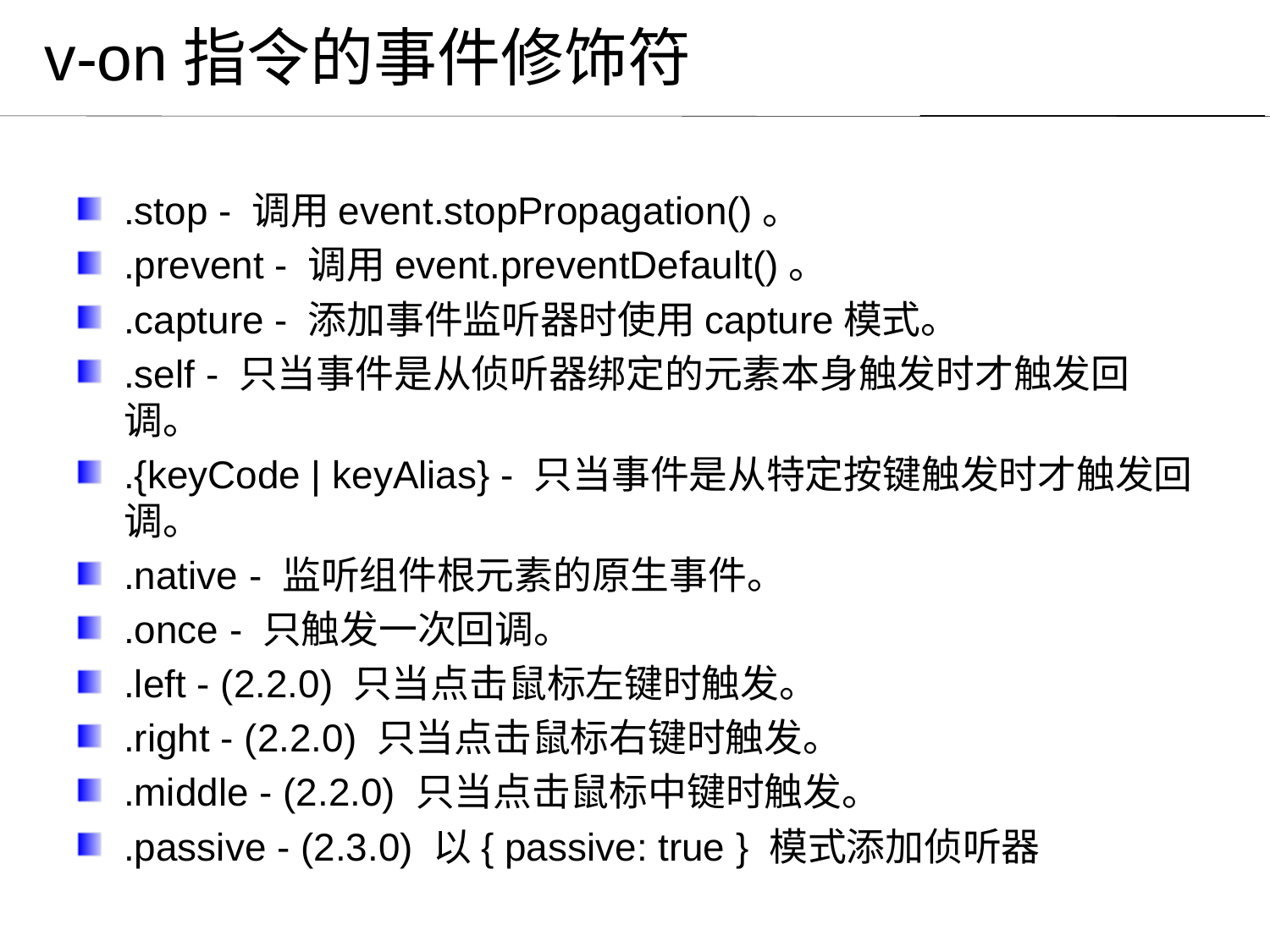

# v-on指令的事件修饰符
.stop - 调用event.stopPropagation()。
.prevent - 调用event.preventDefault()。
.capture - 添加事件监听器时使用capture模式。
.self - 只当事件是从侦听器绑定的元素本身触发时才触发回调。
.{keyCode | keyAlias} - 只当事件是从特定按键触发时才触发回调。
.native - 监听组件根元素的原生事件。
.once - 只触发一次回调。
.left - (2.2.0) 只当点击鼠标左键时触发。
.right - (2.2.0) 只当点击鼠标右键时触发。
.middle - (2.2.0) 只当点击鼠标中键时触发。
.passive - (2.3.0) 以{ passive: true } 模式添加侦听器